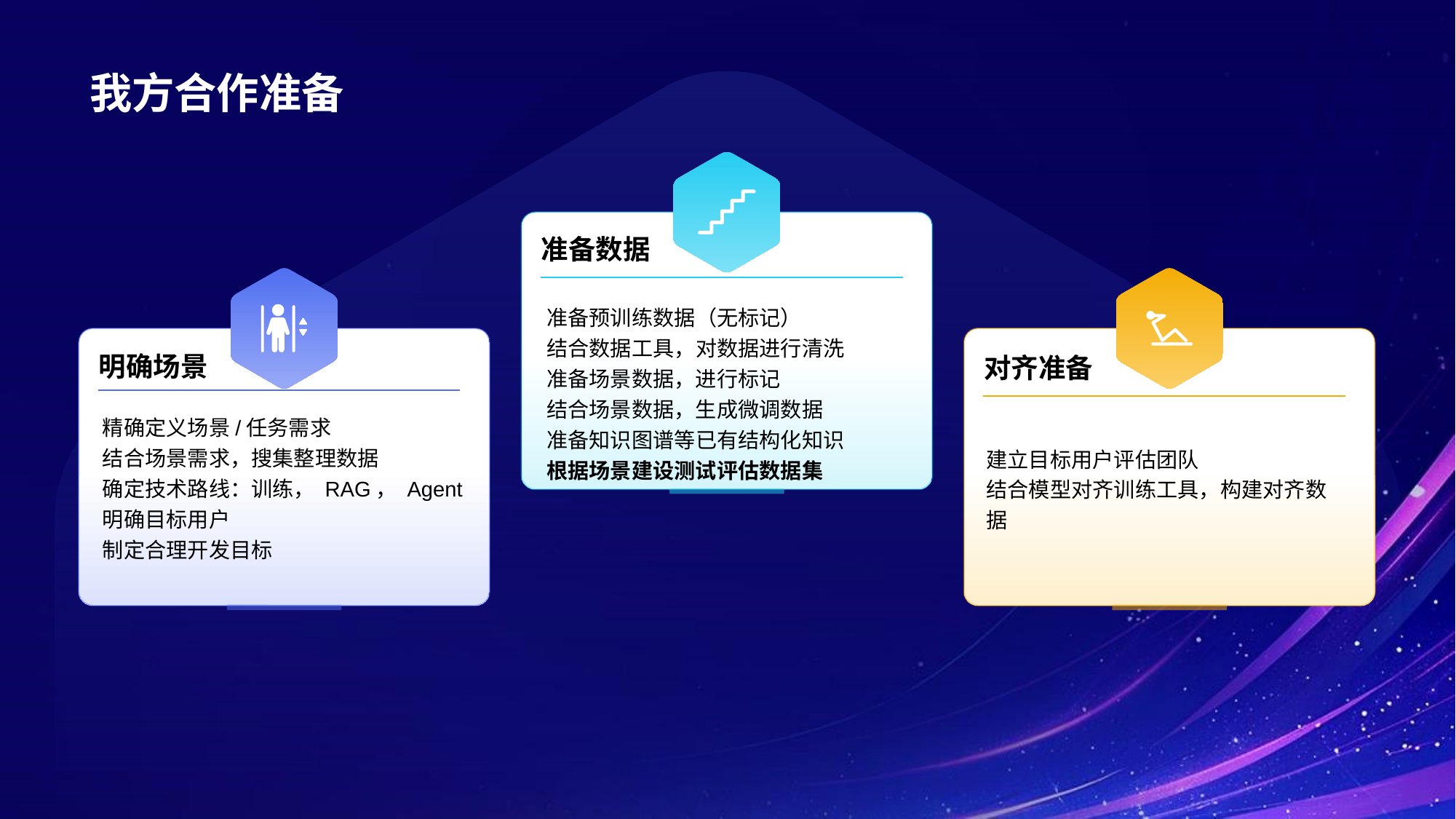

# 我方合作准备

准备数据

明确场景

对齐准备

准备预训练数据（无标记）
结合数据工具，对数据进行清洗
准备场景数据，进行标记
结合场景数据，生成微调数据
准备知识图谱等已有结构化知识
根据场景建设测试评估数据集
精确定义场景/任务需求
结合场景需求，搜集整理数据
确定技术路线：训练， RAG， Agent
明确目标用户
制定合理开发目标

建立目标用户评估团队
结合模型对齐训练工具，构建对齐数据